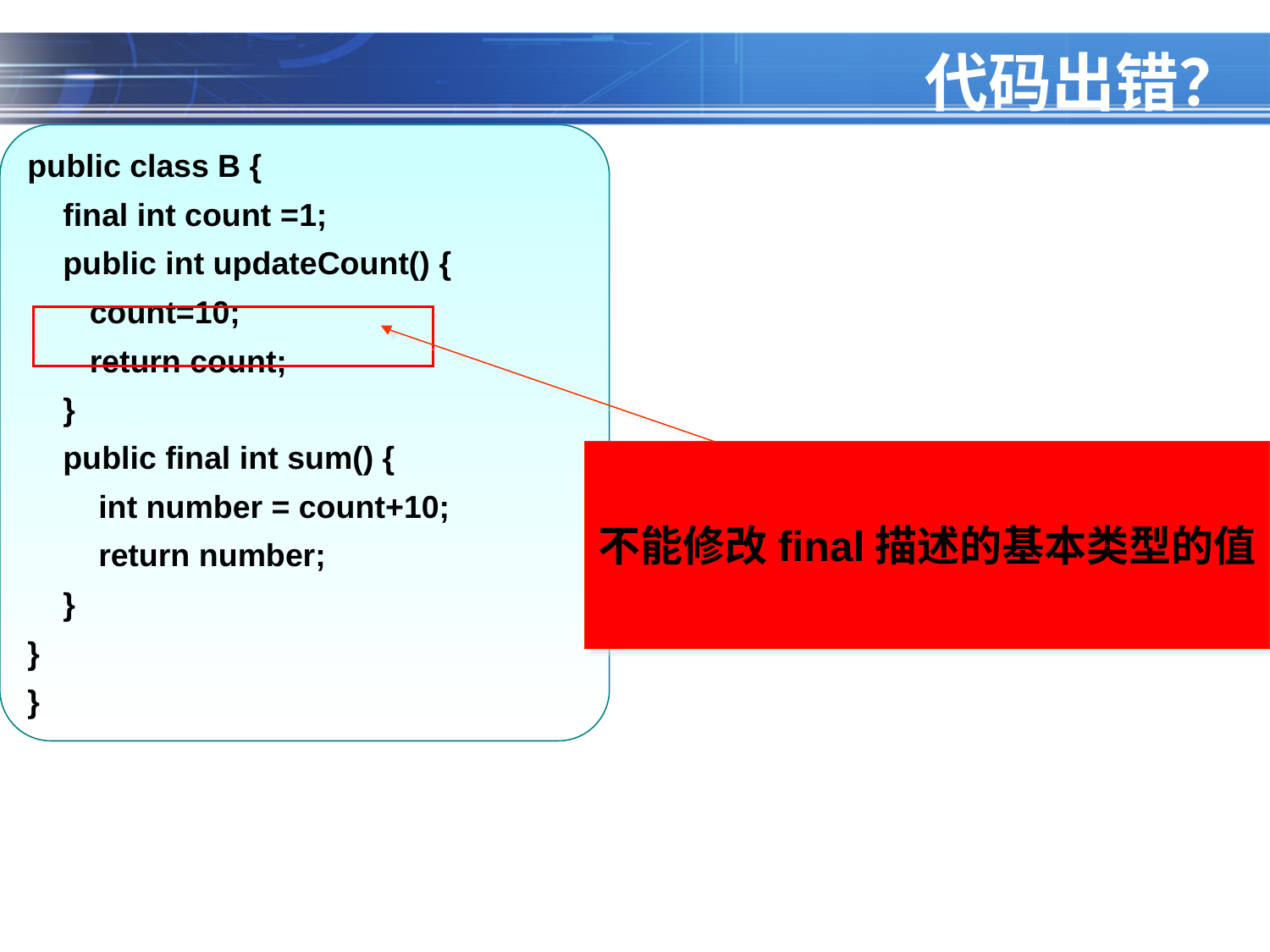

# 代码出错？
public class B {
    final int count =1;
    public int updateCount() {
       count=10;
       return count;
    }
    public final int sum() {
        int number = count+10;
        return number;
    }
}
}

不能修改final描述的基本类型的值